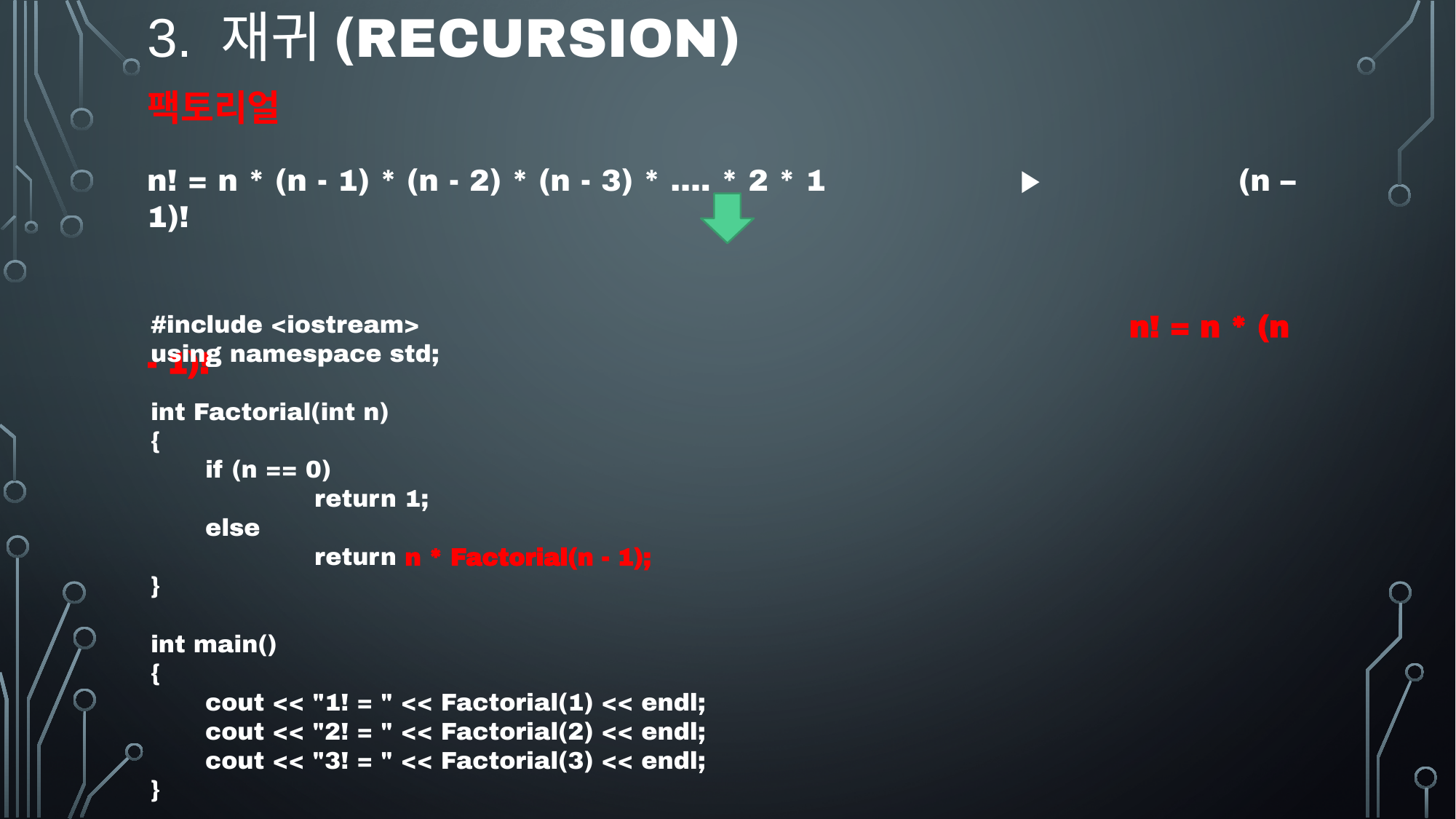

# 3. 재귀(Recursion)
팩토리얼

n! = n * (n - 1) * (n - 2) * (n - 3) * …. * 2 * 1		▶		(n – 1)!

									n! = n * (n - 1)!

#include <iostream>
using namespace std;

int Factorial(int n)
{
if (n == 0)
	return 1;
else
	return n * Factorial(n - 1);
}

int main()
{
cout << "1! = " << Factorial(1) << endl;
cout << "2! = " << Factorial(2) << endl;
cout << "3! = " << Factorial(3) << endl;
}